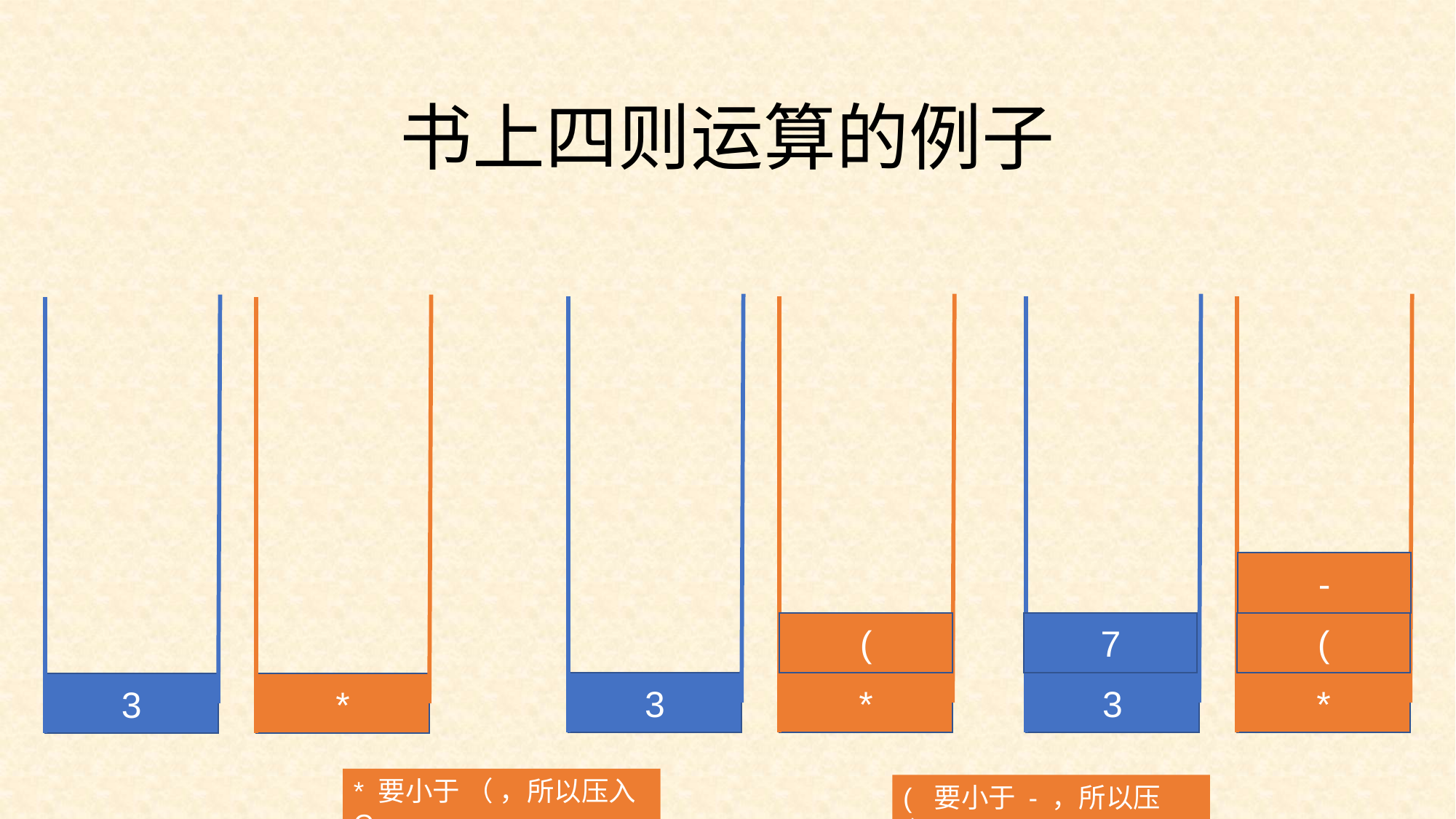

书上四则运算的例子
-
(
7
(
3
*
3
*
3
*
* 要小于 （ ，所以压入C
(  要小于 - ，所以压入-